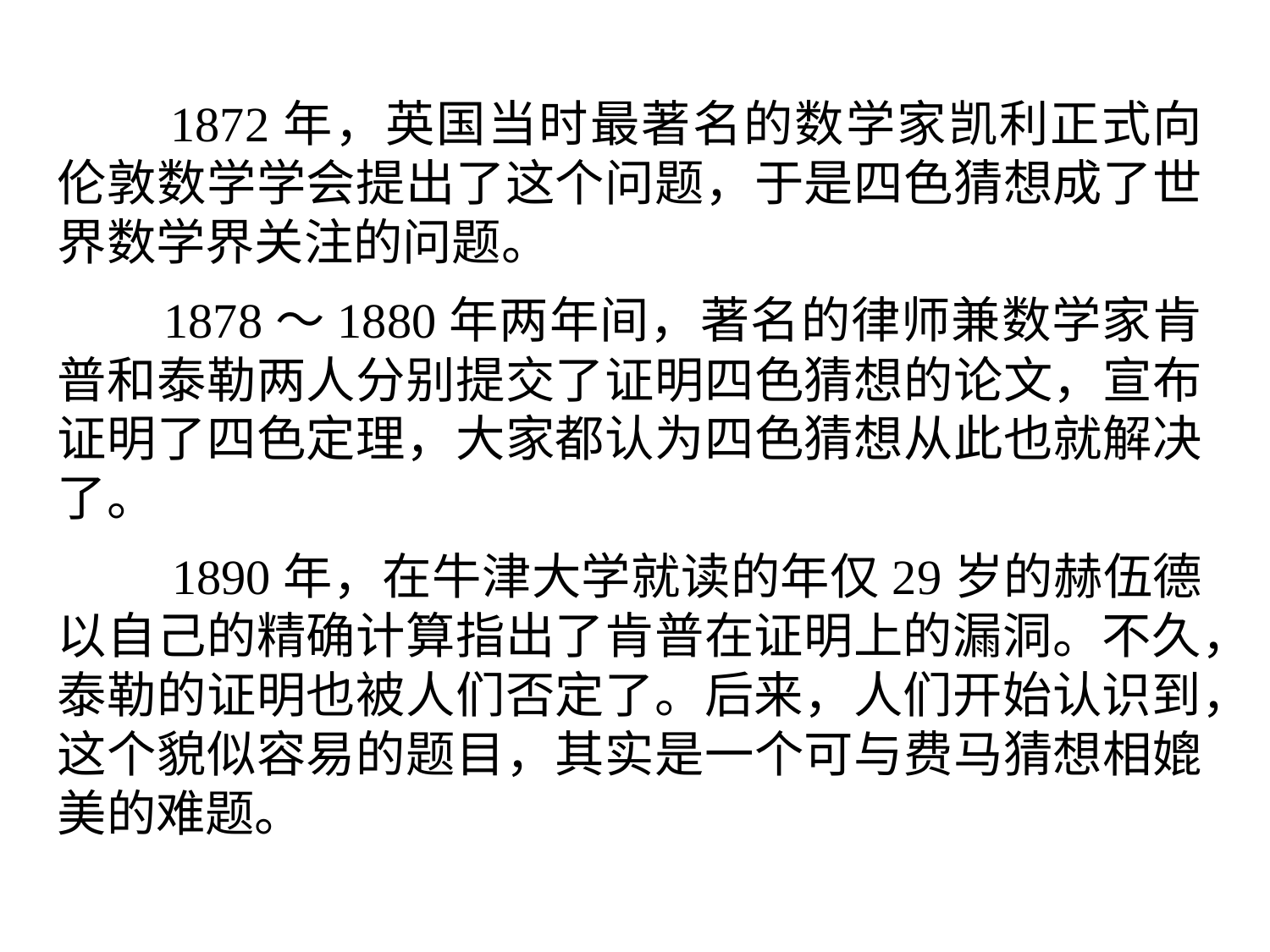

1872年，英国当时最著名的数学家凯利正式向伦敦数学学会提出了这个问题，于是四色猜想成了世界数学界关注的问题。

        1878～1880年两年间，著名的律师兼数学家肯普和泰勒两人分别提交了证明四色猜想的论文，宣布证明了四色定理，大家都认为四色猜想从此也就解决了。

         1890年，在牛津大学就读的年仅29岁的赫伍德以自己的精确计算指出了肯普在证明上的漏洞。不久，泰勒的证明也被人们否定了。后来，人们开始认识到，这个貌似容易的题目，其实是一个可与费马猜想相媲美的难题。